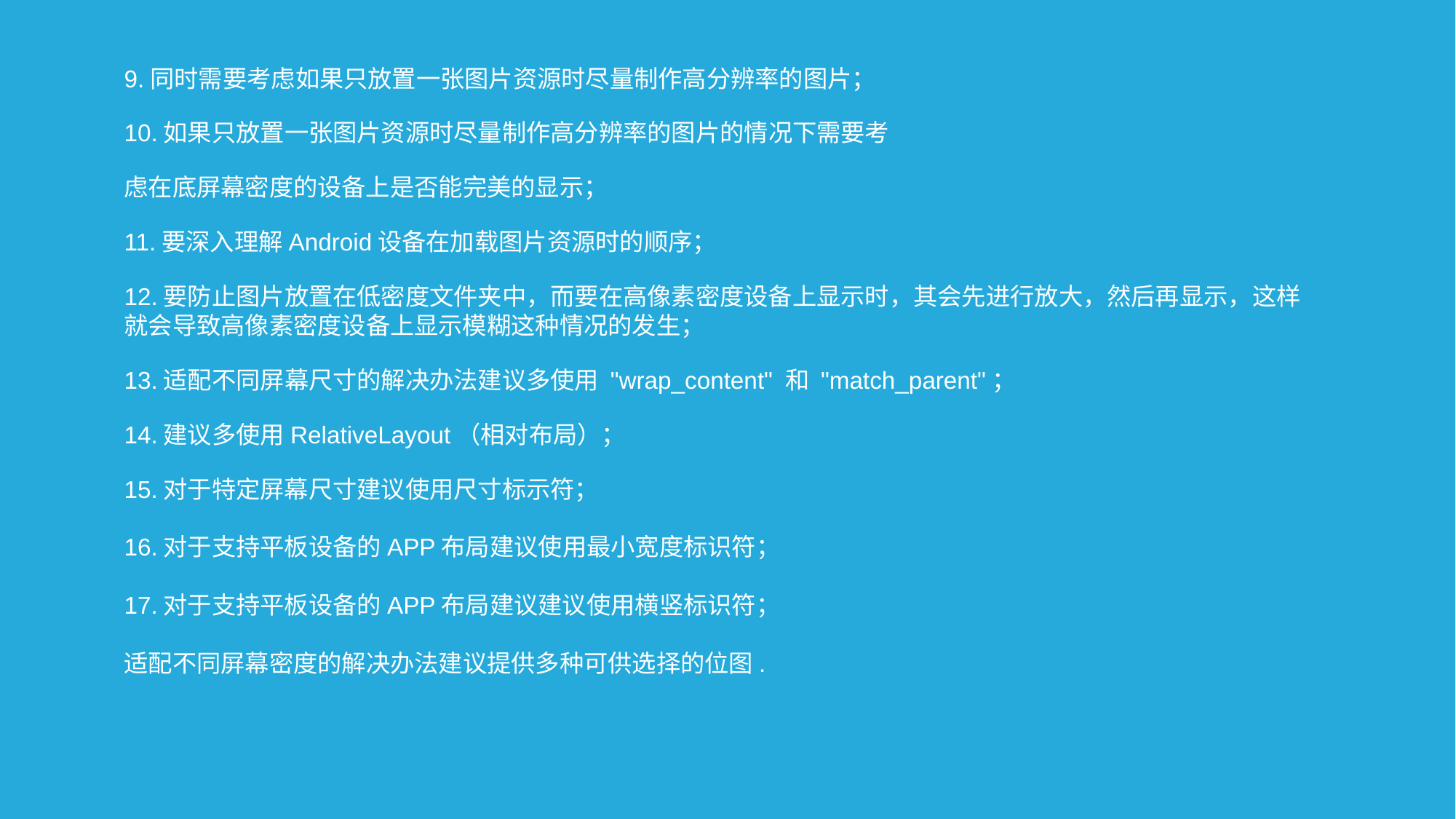

9.同时需要考虑如果只放置一张图片资源时尽量制作高分辨率的图片；

10.如果只放置一张图片资源时尽量制作高分辨率的图片的情况下需要考

虑在底屏幕密度的设备上是否能完美的显示；

11.要深入理解Android设备在加载图片资源时的顺序；

12.要防止图片放置在低密度文件夹中，而要在高像素密度设备上显示时，其会先进行放大，然后再显示，这样就会导致高像素密度设备上显示模糊这种情况的发生；

13.适配不同屏幕尺寸的解决办法建议多使用 "wrap_content" 和 "match_parent"；

14.建议多使用RelativeLayout（相对布局）；

15.对于特定屏幕尺寸建议使用尺寸标示符；

16.对于支持平板设备的APP布局建议使用最小宽度标识符；

17.对于支持平板设备的APP布局建议建议使用横竖标识符；

适配不同屏幕密度的解决办法建议提供多种可供选择的位图.